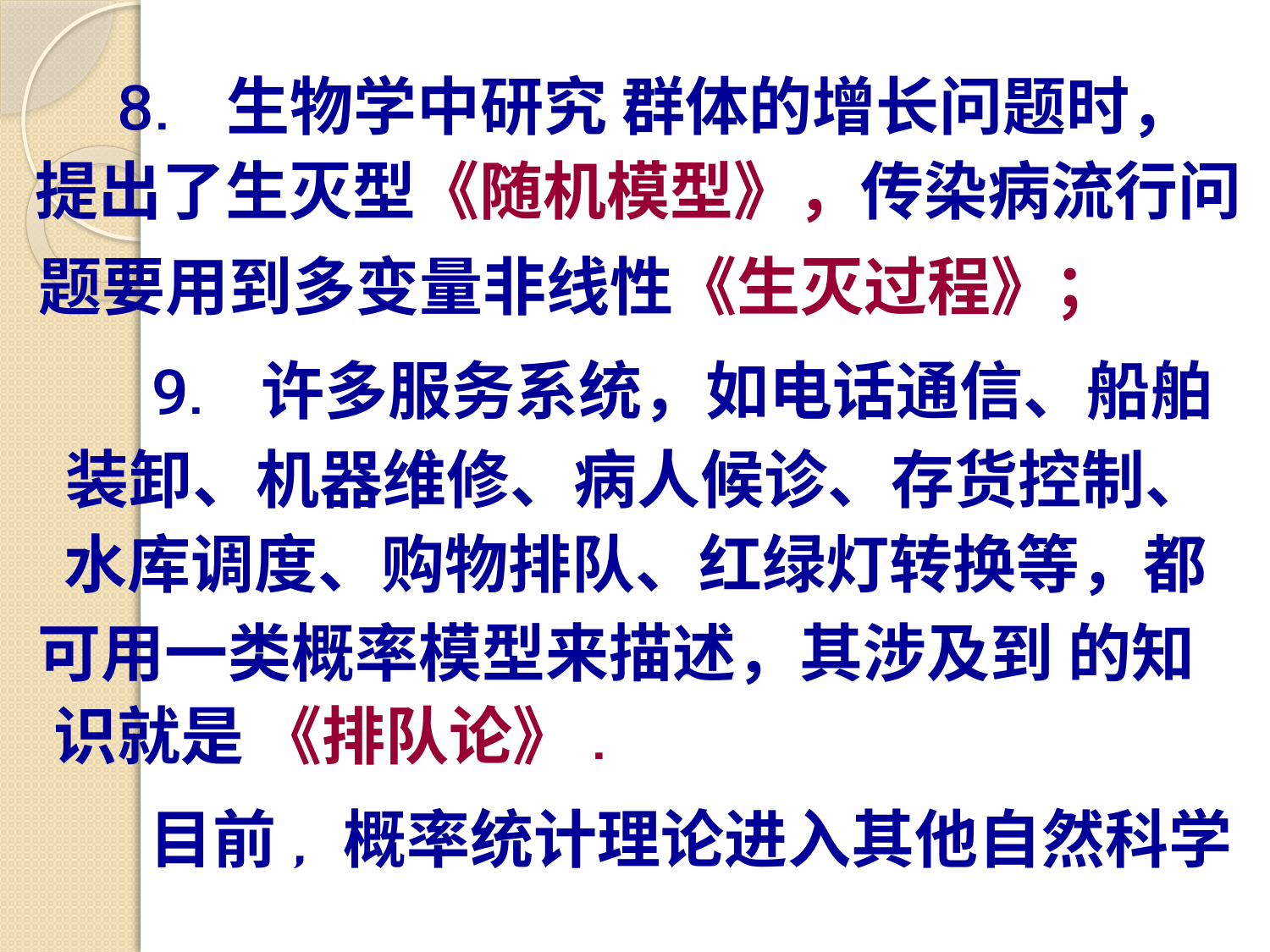

8.  生物学中研究 群体的增长问题时，
提出了生灭型《随机模型》，传染病流行问
题要用到多变量非线性《生灭过程》；
9.  许多服务系统，如电话通信、船舶
装卸、机器维修、病人候诊、存货控制、
水库调度、购物排队、红绿灯转换等，都
可用一类概率模型来描述，其涉及到 的知
识就是 《排队论》.
目前, 概率统计理论进入其他自然科学